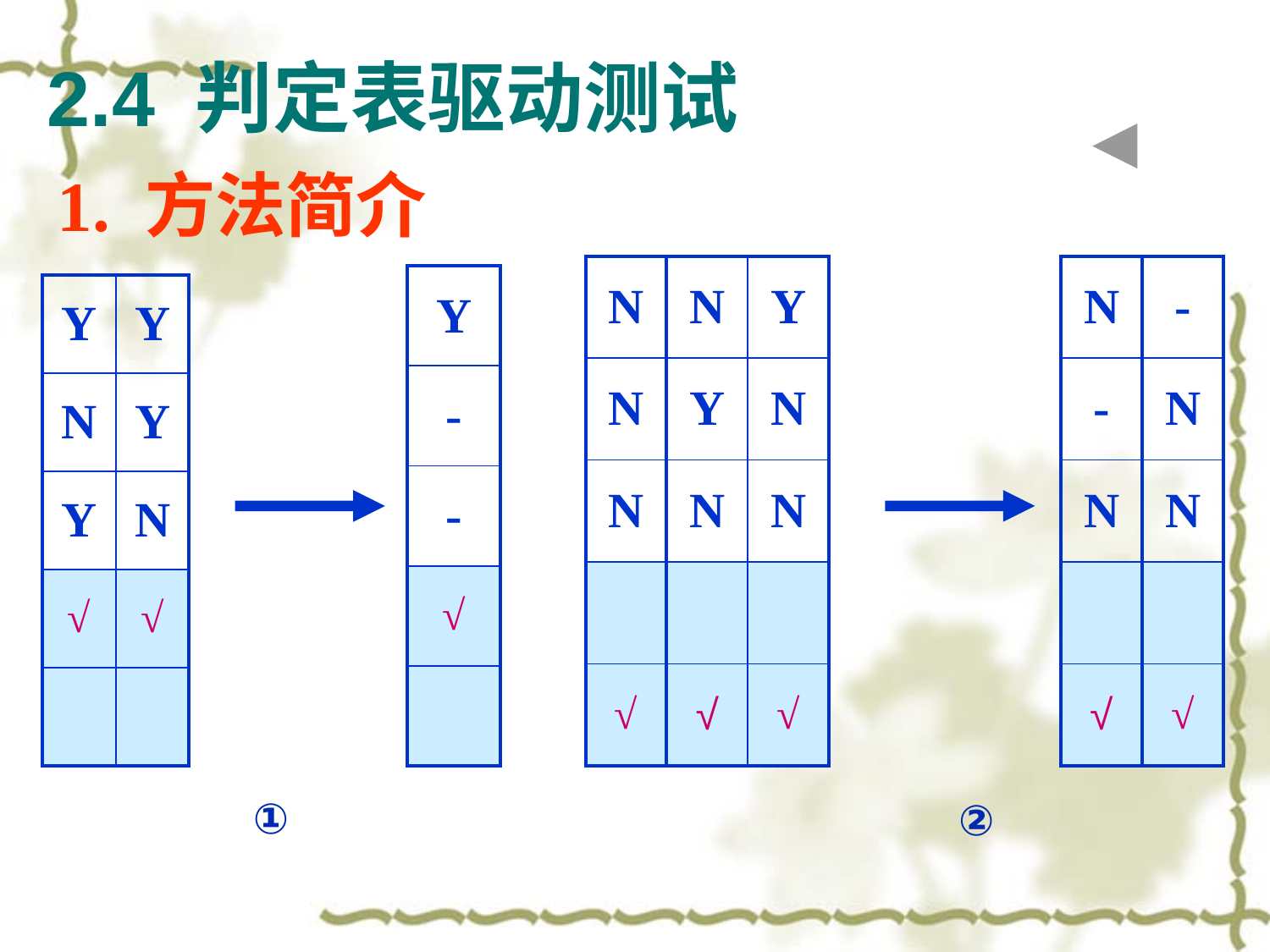

# 2.4 判定表驱动测试

1. 方法简介
| N | N | Y |
| --- | --- | --- |
| N | Y | N |
| N | N | N |
|  |  |  |
| √ | √ | √ |
| N | - |
| --- | --- |
| - | N |
| N | N |
|  |  |
| √ | √ |
| Y |
| --- |
| - |
| - |
| √ |
|  |
| Y | Y |
| --- | --- |
| N | Y |
| Y | N |
| √ | √ |
|  |  |

    ①
    ②